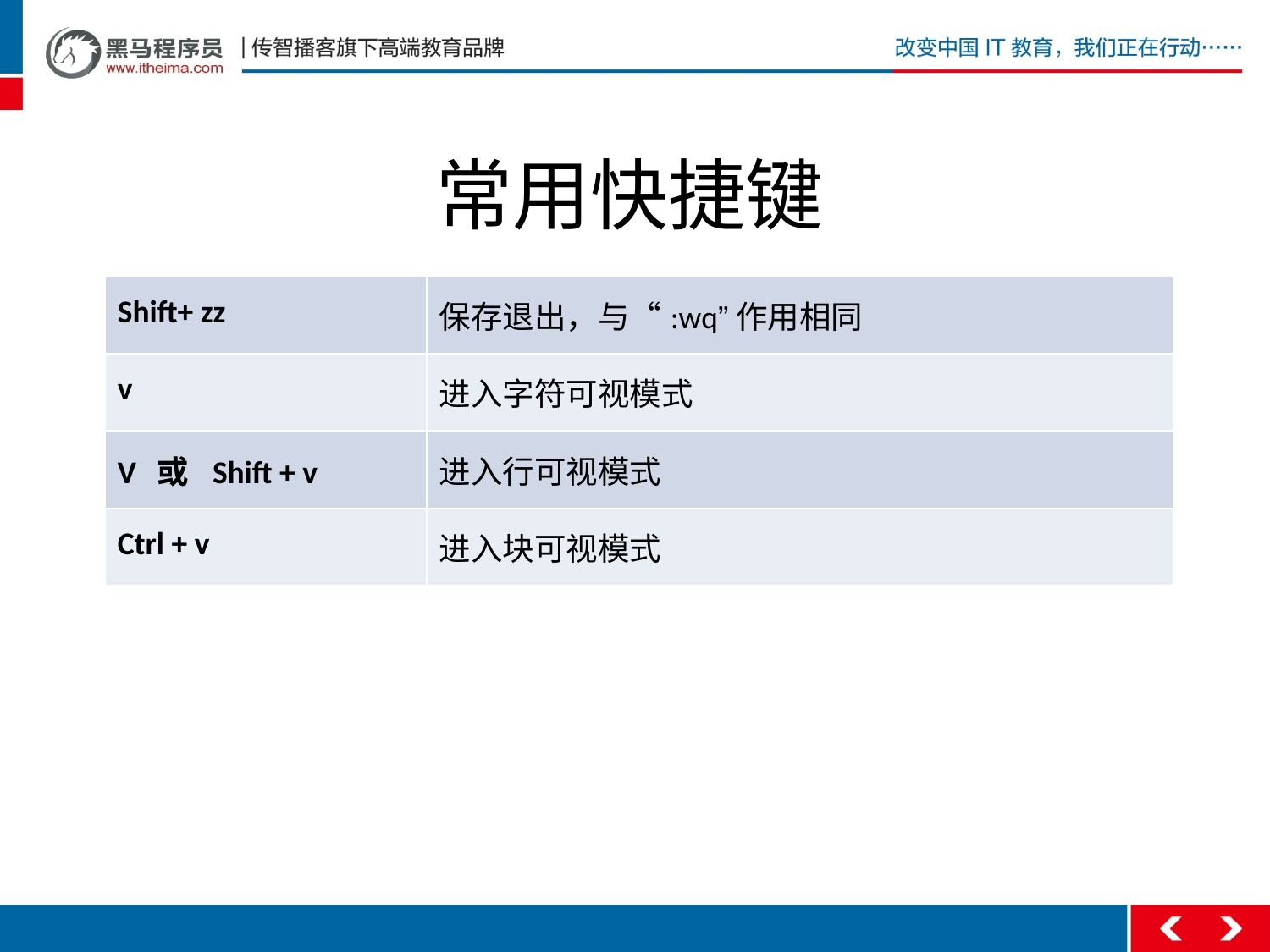

# 常用快捷键
| Shift+ zz | 保存退出，与“:wq”作用相同 |
| --- | --- |
| v | 进入字符可视模式 |
| V 或 Shift + v | 进入行可视模式 |
| Ctrl + v | 进入块可视模式 |